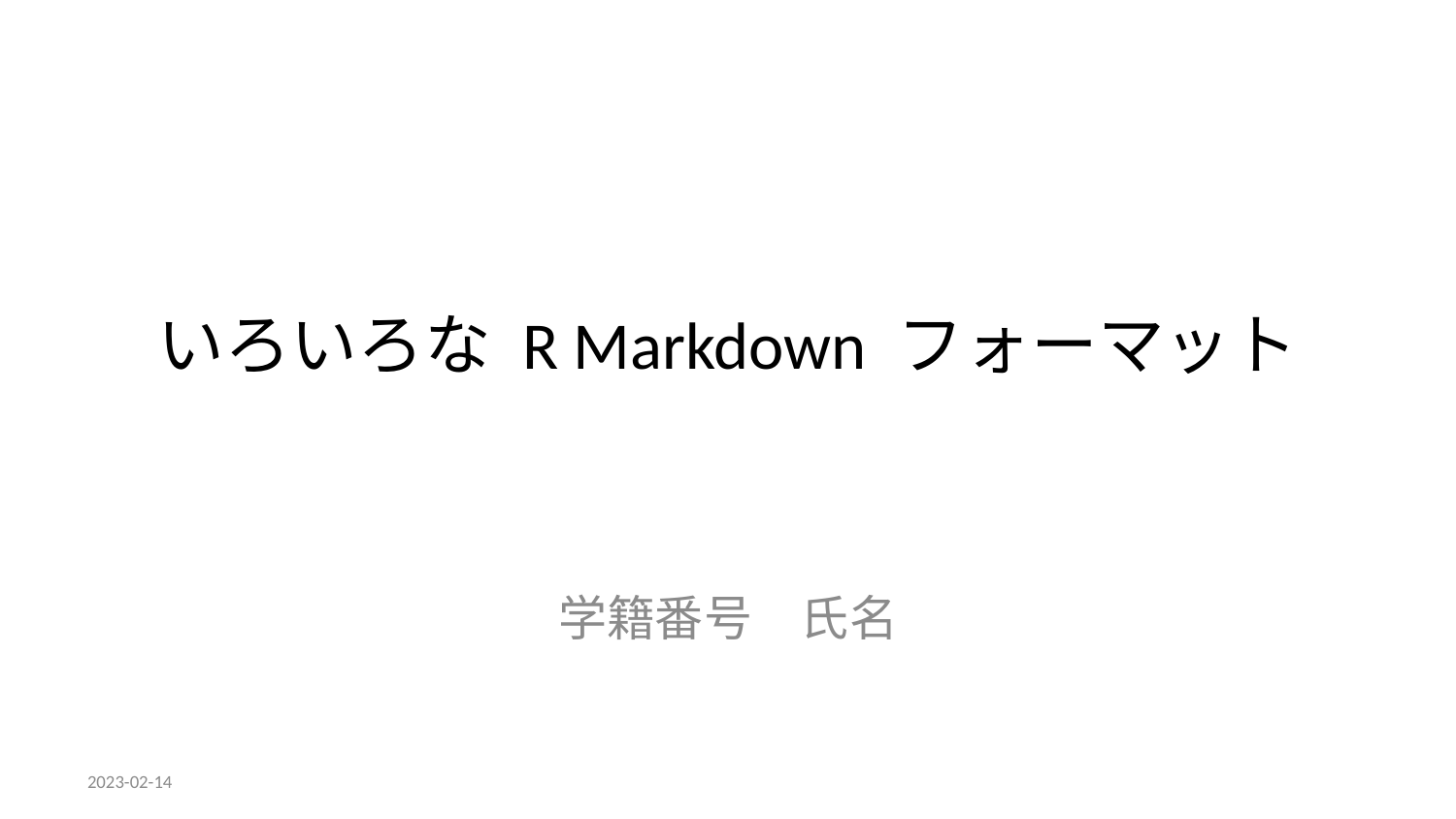

# いろいろな R Markdown フォーマット
学籍番号　氏名
2023-02-14